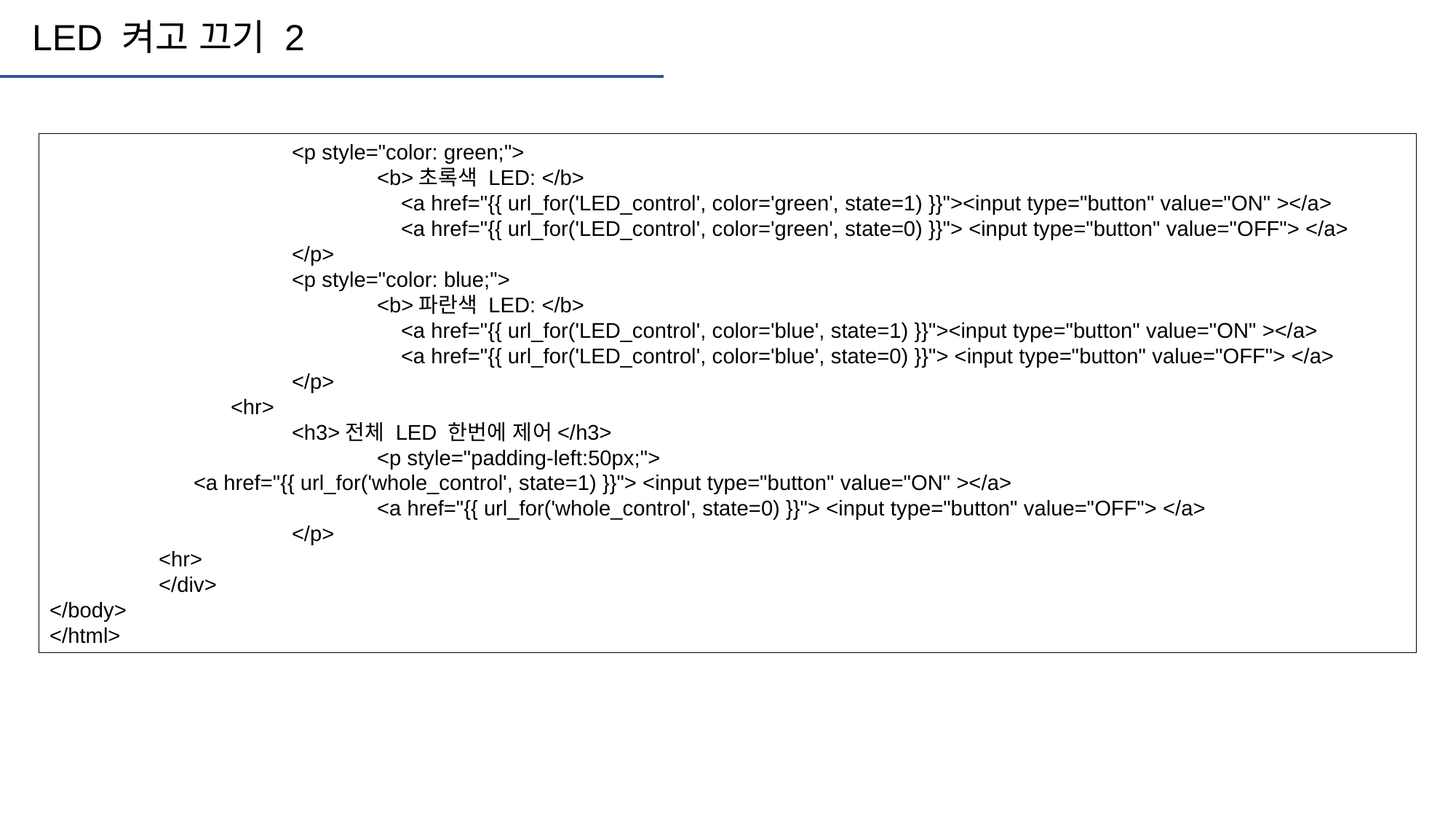

LED 켜고 끄기 2
		    <p style="color: green;">
			<b>초록색 LED: </b>
		   	    <a href="{{ url_for('LED_control', color='green', state=1) }}"><input type="button" value="ON" ></a>
			    <a href="{{ url_for('LED_control', color='green', state=0) }}"> <input type="button" value="OFF"> </a>
		    </p>
		    <p style="color: blue;">
			<b>파란색 LED: </b>
		 	    <a href="{{ url_for('LED_control', color='blue', state=1) }}"><input type="button" value="ON" ></a>
			    <a href="{{ url_for('LED_control', color='blue', state=0) }}"> <input type="button" value="OFF"> </a>
		    </p>
 	            <hr>
		    <h3>전체 LED 한번에 제어</h3>
			<p style="padding-left:50px;">
                        <a href="{{ url_for('whole_control', state=1) }}"> <input type="button" value="ON" ></a>
			<a href="{{ url_for('whole_control', state=0) }}"> <input type="button" value="OFF"> </a>
		    </p>
            	<hr>
	</div>
</body>
</html>